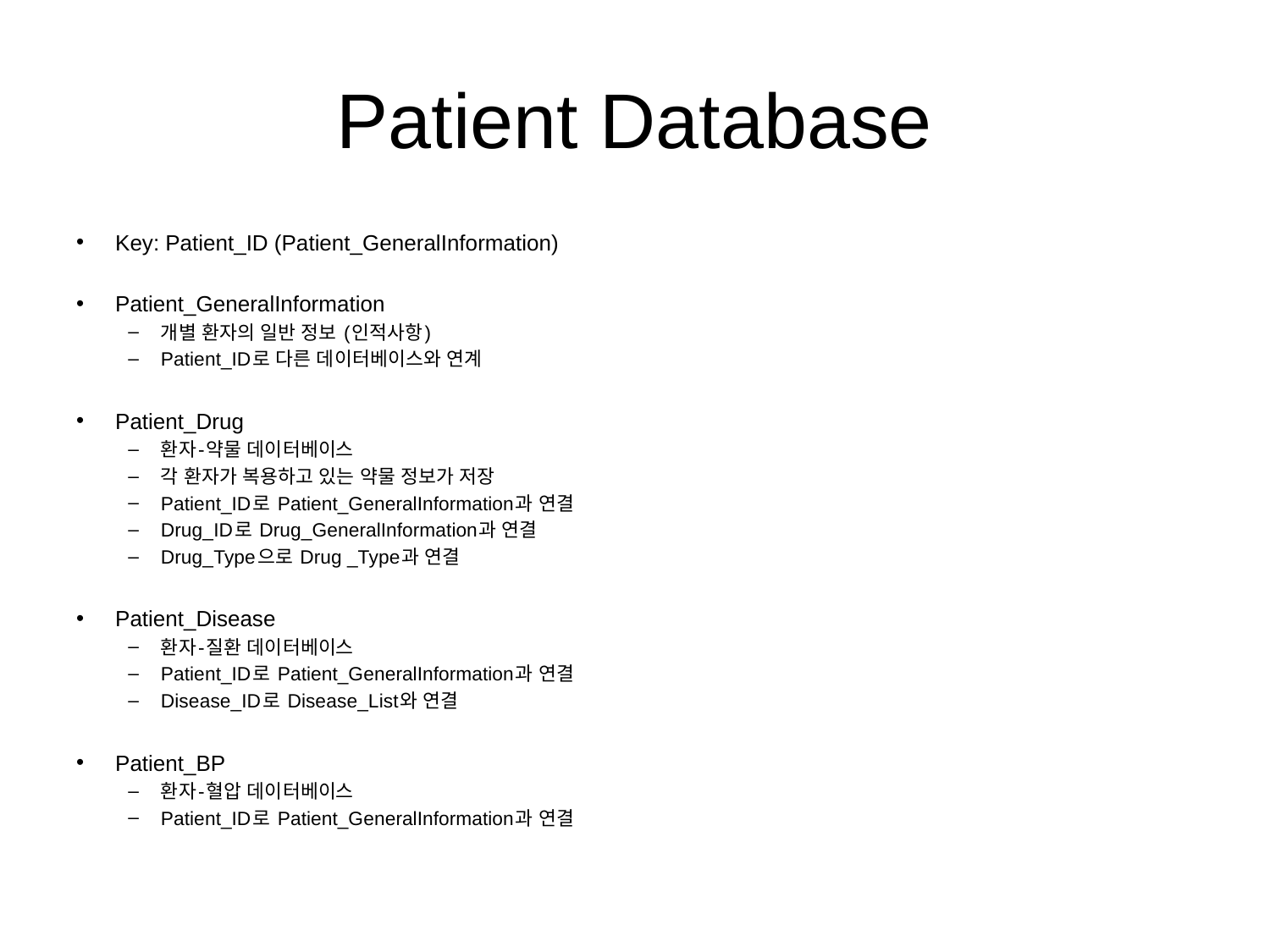

# Patient Database
Key: Patient_ID (Patient_GeneralInformation)

Patient_GeneralInformation
개별 환자의 일반 정보 (인적사항)
Patient_ID로 다른 데이터베이스와 연계

Patient_Drug
환자-약물 데이터베이스
각 환자가 복용하고 있는 약물 정보가 저장
Patient_ID로 Patient_GeneralInformation과 연결
Drug_ID로 Drug_GeneralInformation과 연결
Drug_Type으로 Drug _Type과 연결

Patient_Disease
환자-질환 데이터베이스
Patient_ID로 Patient_GeneralInformation과 연결
Disease_ID로 Disease_List와 연결

Patient_BP
환자-혈압 데이터베이스
Patient_ID로 Patient_GeneralInformation과 연결